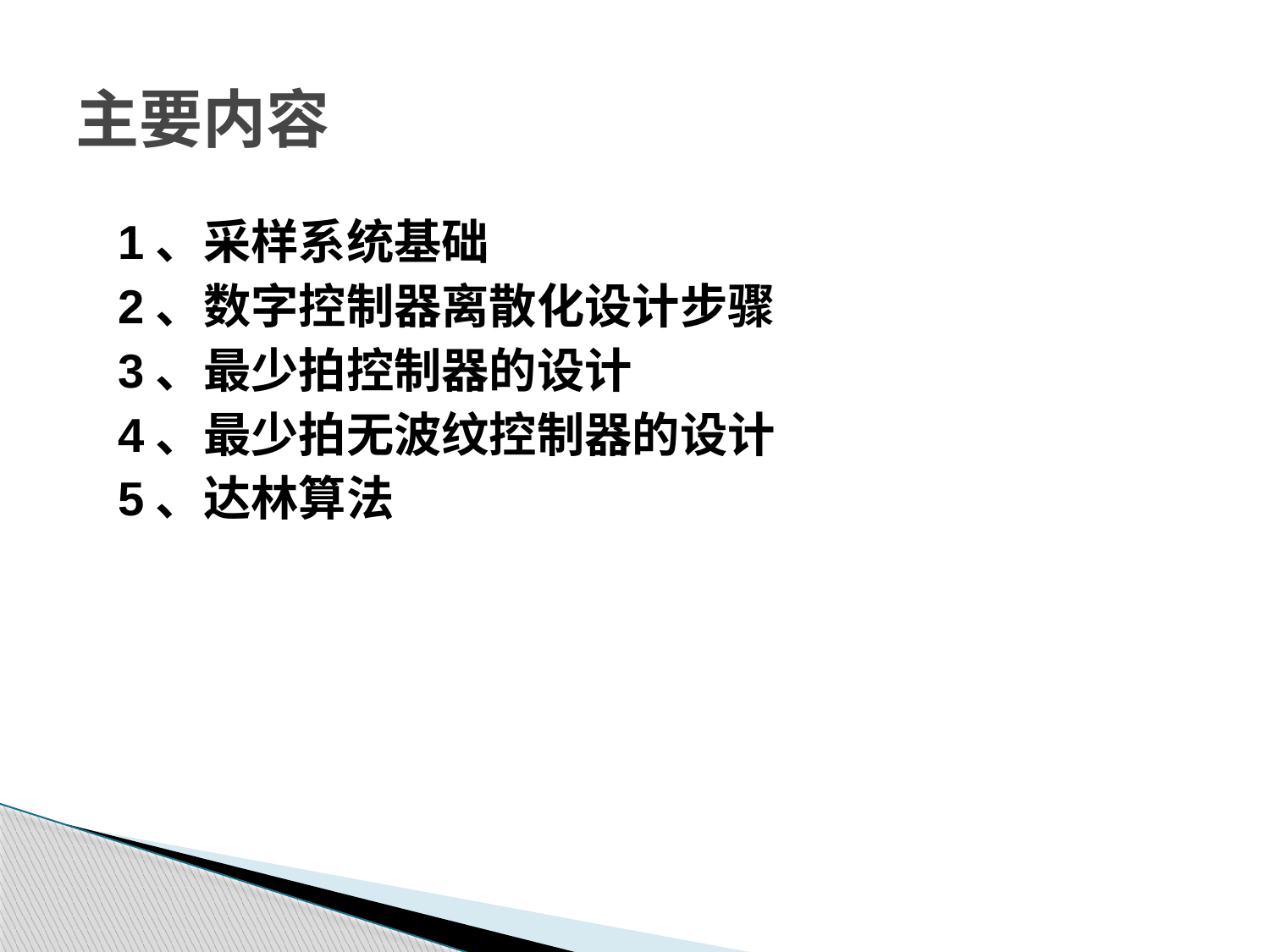

# 主要内容
  1、采样系统基础
  2、数字控制器离散化设计步骤
  3、最少拍控制器的设计
  4、最少拍无波纹控制器的设计
  5、达林算法